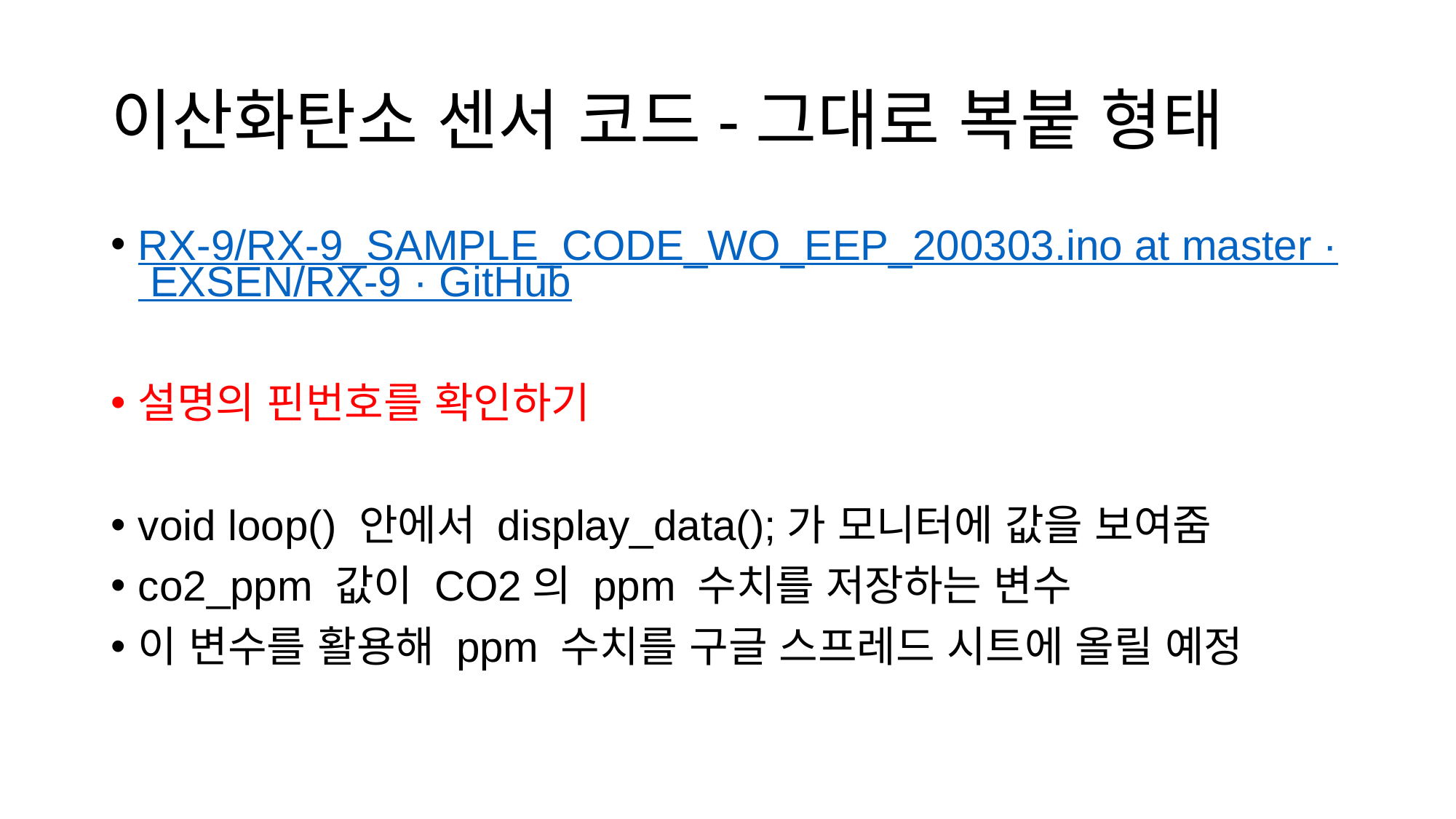

# 이산화탄소 센서 코드-그대로 복붙 형태
RX-9/RX-9_SAMPLE_CODE_WO_EEP_200303.ino at master · EXSEN/RX-9 · GitHub

설명의 핀번호를 확인하기

void loop() 안에서 display_data();가 모니터에 값을 보여줌
co2_ppm 값이 CO2의 ppm 수치를 저장하는 변수
이 변수를 활용해 ppm 수치를 구글 스프레드 시트에 올릴 예정